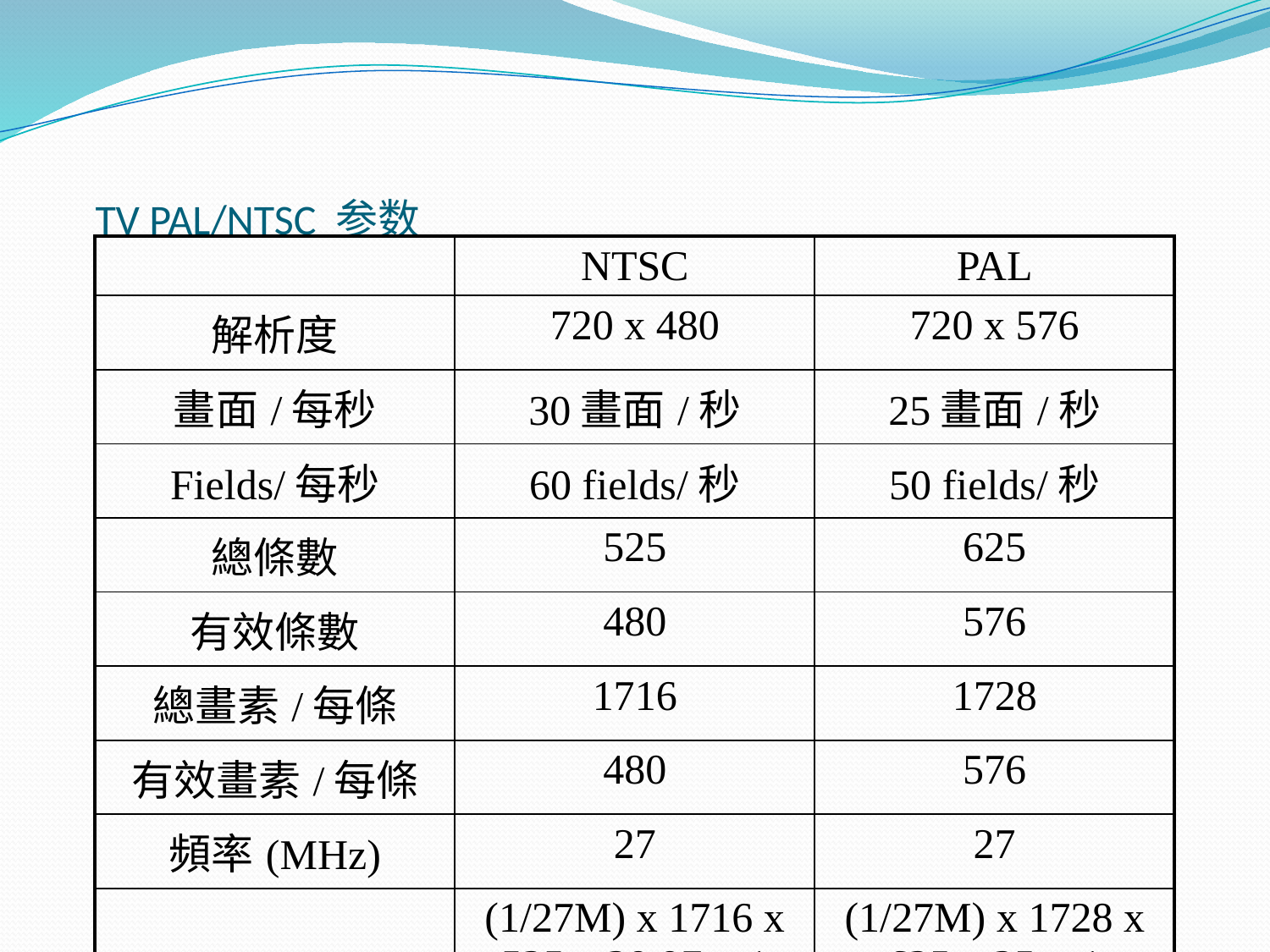

# TV PAL/NTSC 参数
|  | NTSC | PAL |
| --- | --- | --- |
| 解析度 | 720 x 480 | 720 x 576 |
| 畫面/每秒 | 30畫面/秒 | 25畫面/秒 |
| Fields/每秒 | 60 fields/秒 | 50 fields/秒 |
| 總條數 | 525 | 625 |
| 有效條數 | 480 | 576 |
| 總畫素/每條 | 1716 | 1728 |
| 有效畫素/每條 | 480 | 576 |
| 頻率(MHz) | 27 | 27 |
|  | (1/27M) x 1716 x 525 x 29.97 = 1 | (1/27M) x 1728 x 625 x 25 = 1 |